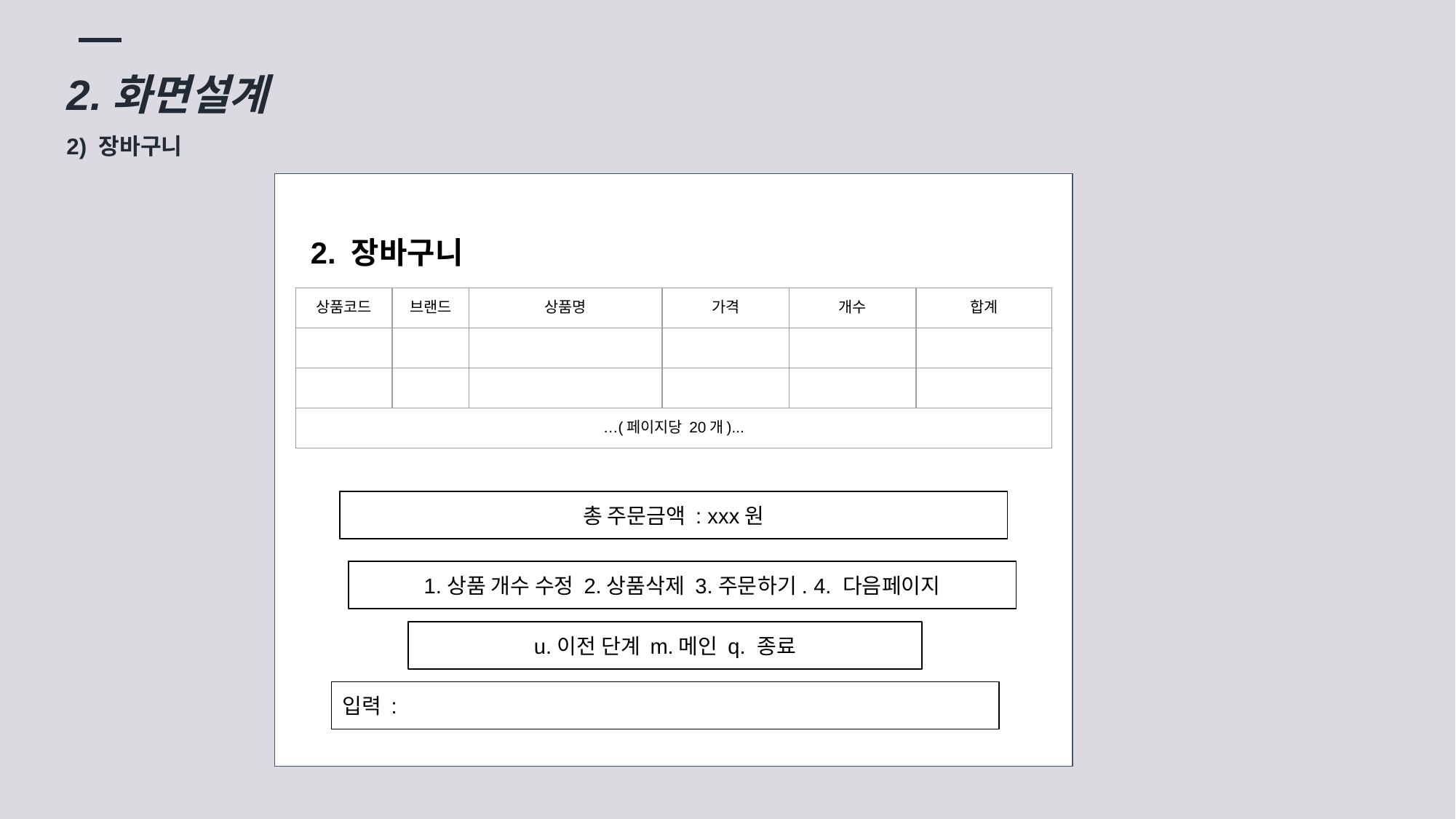

2.화면설계
2) 장바구니

2. 장바구니
| 상품코드 | 브랜드 | 상품명 | 가격 | 개수 | 합계 |
| --- | --- | --- | --- | --- | --- |
|  |  |  |  |  |  |
|  |  |  |  |  |  |
| …(페이지당 20개)... |  |  |  |  |  |
총 주문금액 : xxx원
1.상품 개수 수정 2.상품삭제 3.주문하기. 4. 다음페이지
u.이전 단계 m.메인 q. 종료
입력 :